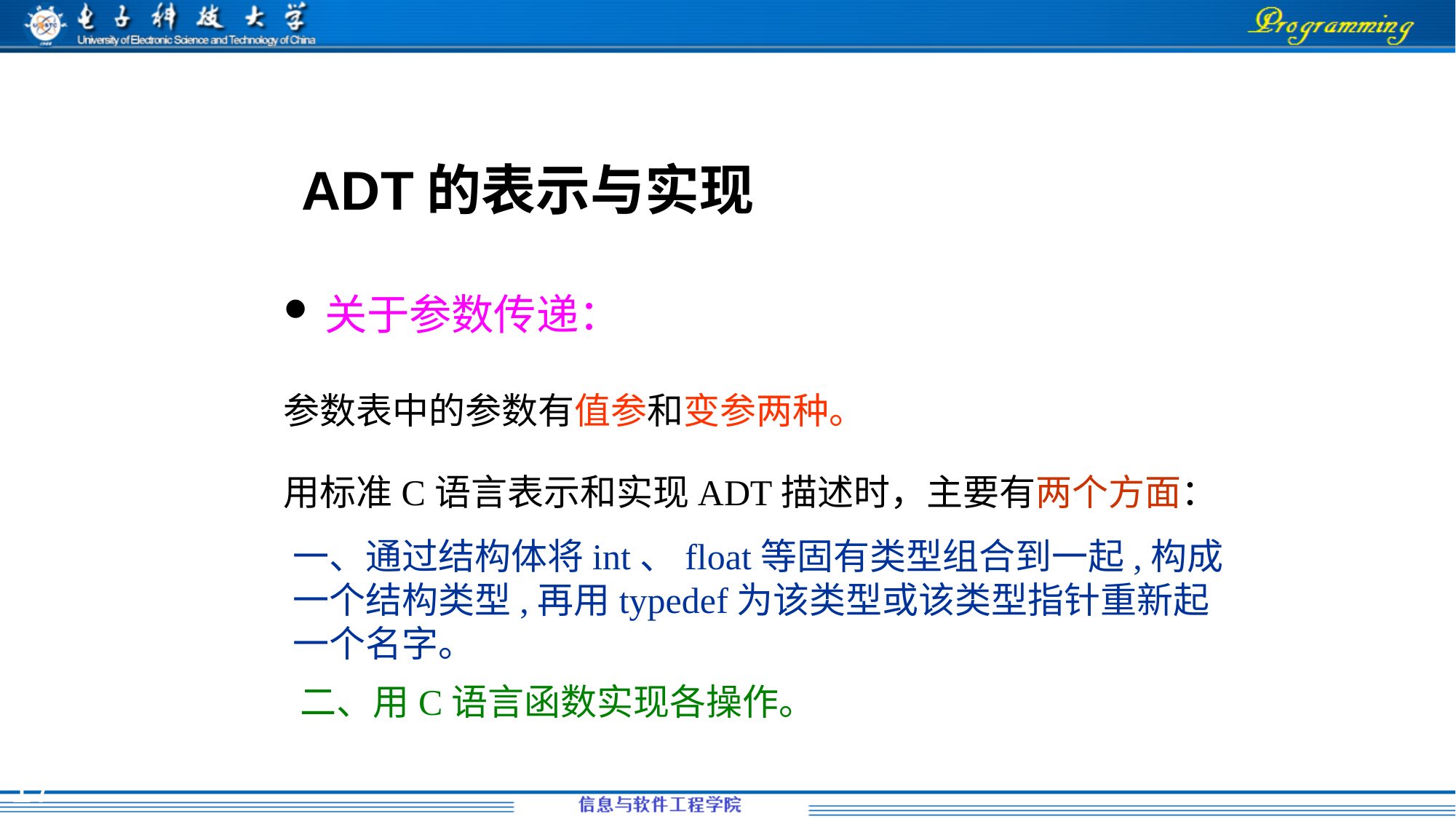

ADT的表示与实现
关于参数传递：
参数表中的参数有值参和变参两种。
用标准C语言表示和实现ADT描述时，主要有两个方面：
一、通过结构体将int、float等固有类型组合到一起,构成一个结构类型,再用typedef为该类型或该类型指针重新起一个名字。
 二、用C语言函数实现各操作。
17